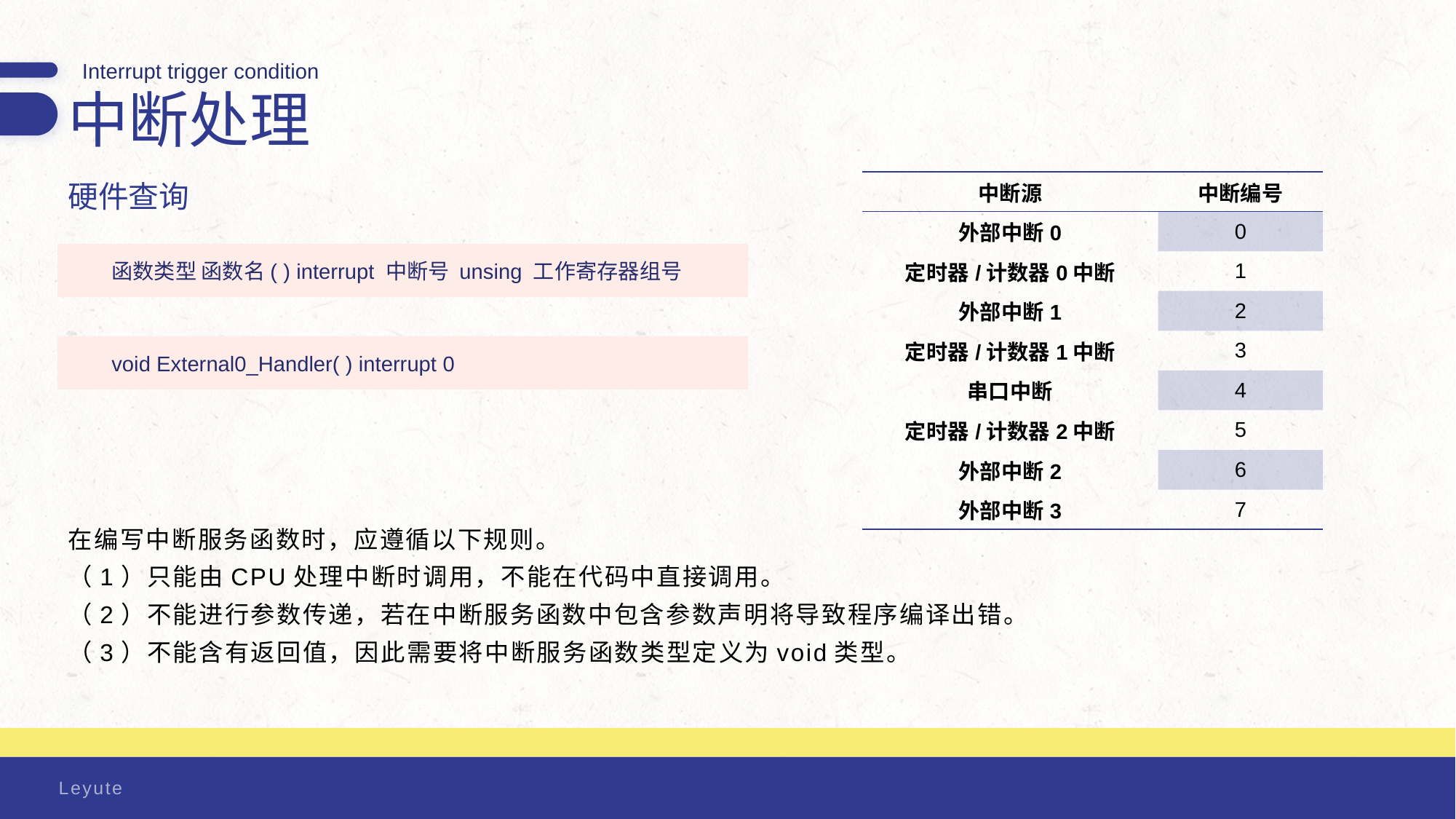

Interrupt trigger condition
中断处理
硬件查询
| 中断源 | 中断编号 |
| --- | --- |
| 外部中断0 | 0 |
| 定时器/计数器0中断 | 1 |
| 外部中断1 | 2 |
| 定时器/计数器1中断 | 3 |
| 串口中断 | 4 |
| 定时器/计数器2中断 | 5 |
| 外部中断2 | 6 |
| 外部中断3 | 7 |
函数类型 函数名( ) interrupt 中断号 unsing 工作寄存器组号
void External0_Handler( ) interrupt 0
在编写中断服务函数时，应遵循以下规则。
（1）只能由CPU处理中断时调用，不能在代码中直接调用。
（2）不能进行参数传递，若在中断服务函数中包含参数声明将导致程序编译出错。
（3）不能含有返回值，因此需要将中断服务函数类型定义为void类型。